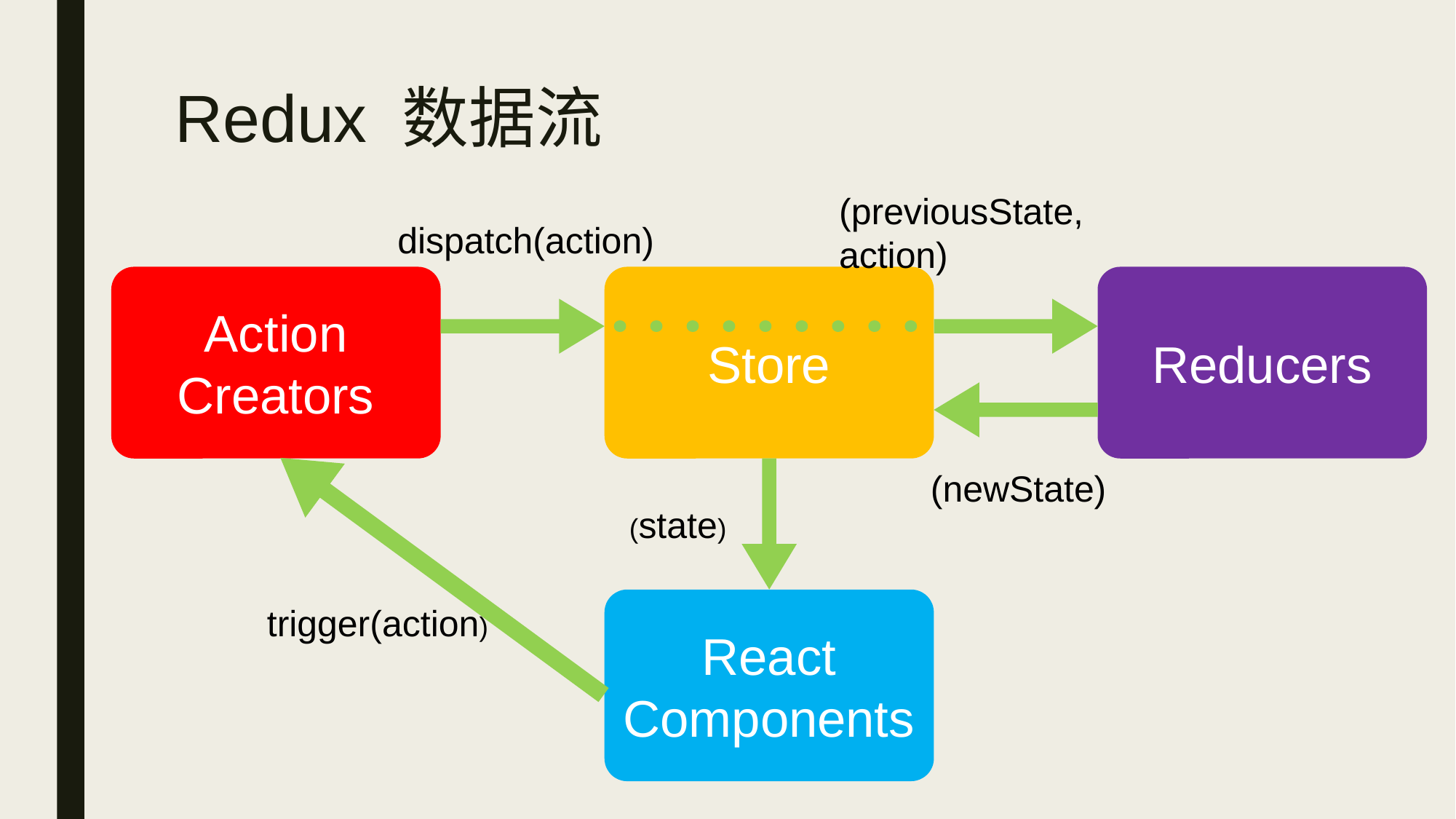

# Redux 数据流
(previousState, action)
dispatch(action)
Action
Creators
Store
Reducers

(newState)
(state)

React
Components
trigger(action)